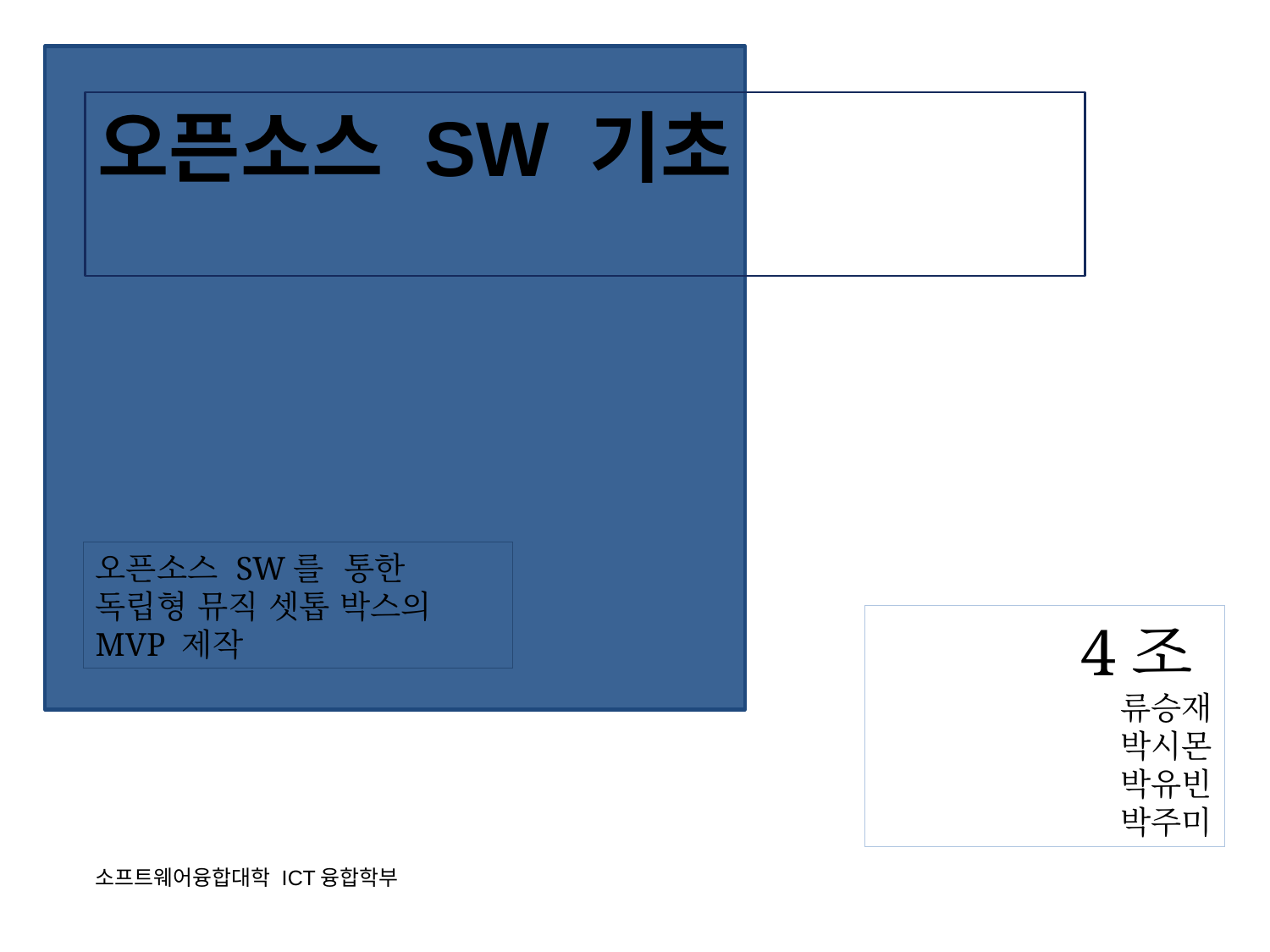

# 오픈소스 SW 기초
오픈소스 SW를  통한
독립형 뮤직 셋톱 박스의
MVP 제작
4조
류승재
박시몬
박유빈
박주미
소프트웨어융합대학 ICT융합학부